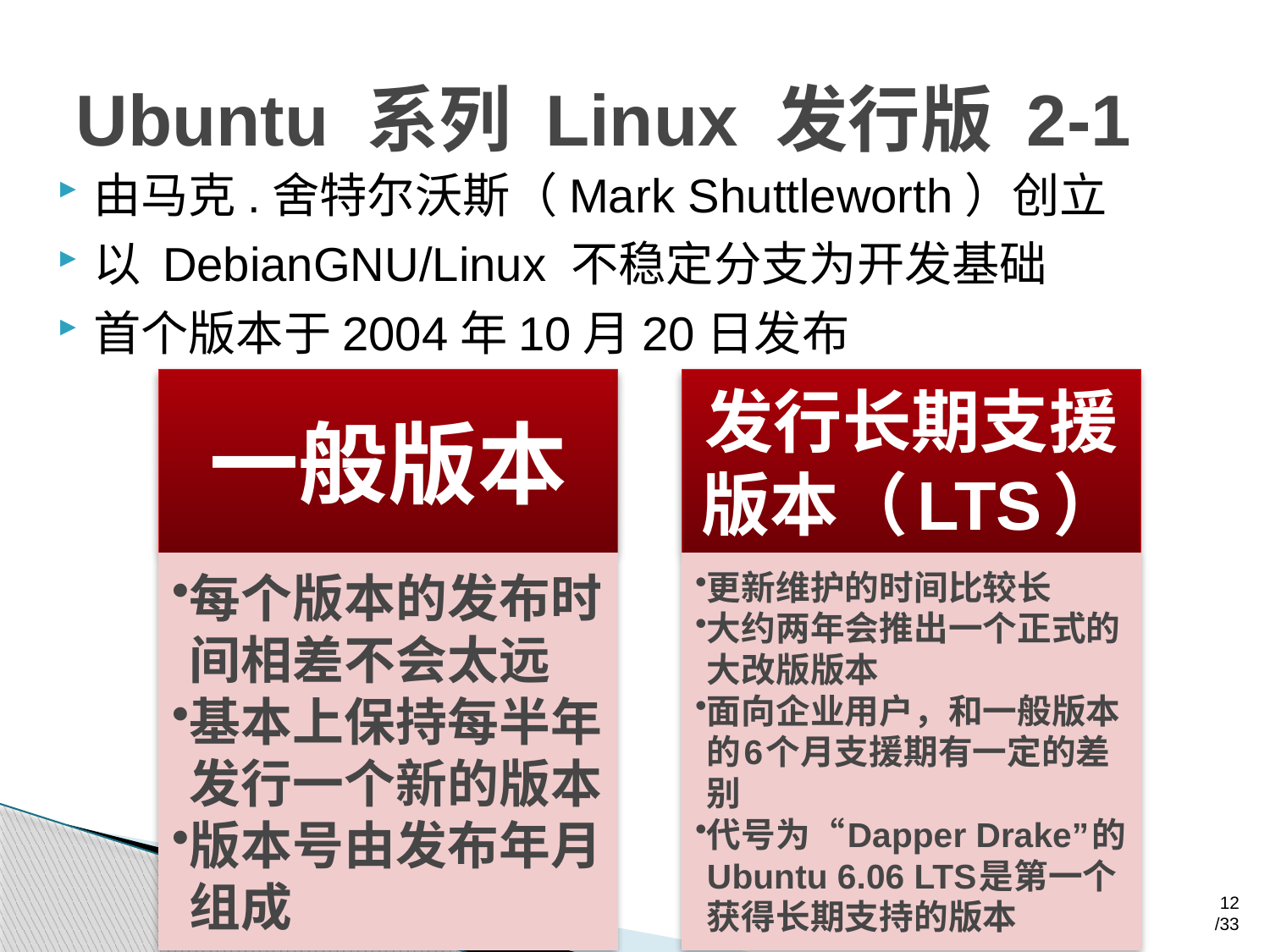

# Ubuntu 系列 Linux 发行版 2-1
由马克.舍特尔沃斯（Mark Shuttleworth）创立
以 DebianGNU/Linux 不稳定分支为开发基础
首个版本于2004年10月20日发布

一般版本
每个版本的发布时间相差不会太远
基本上保持每半年发行一个新的版本
版本号由发布年月组成
发行长期支援版本（LTS）
更新维护的时间比较长
大约两年会推出一个正式的大改版版本
面向企业用户，和一般版本的6个月支援期有一定的差别
代号为“Dapper Drake”的Ubuntu 6.06 LTS是第一个获得长期支持的版本
12/33